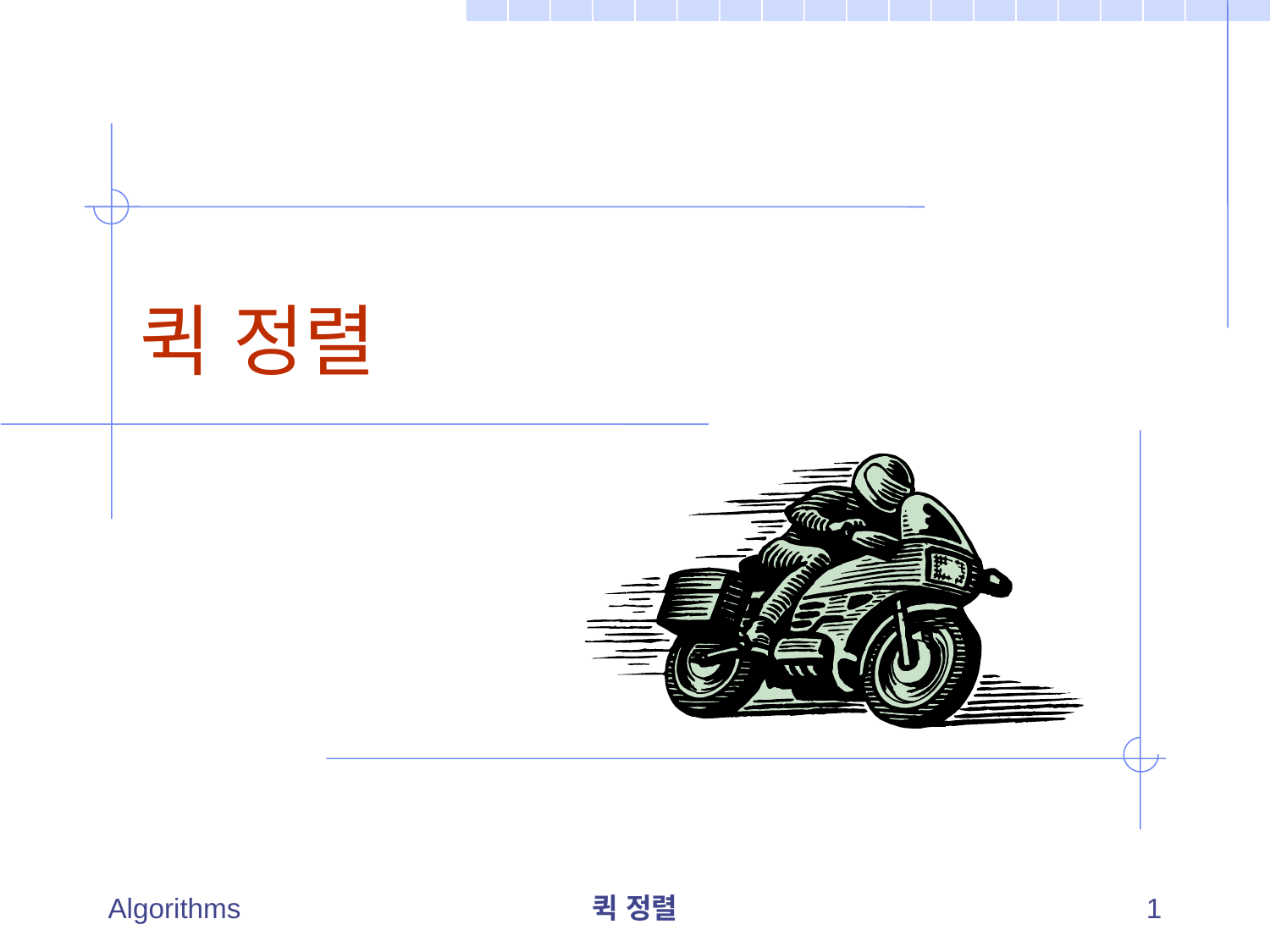

# 퀵 정렬

Algorithms
퀵 정렬
1